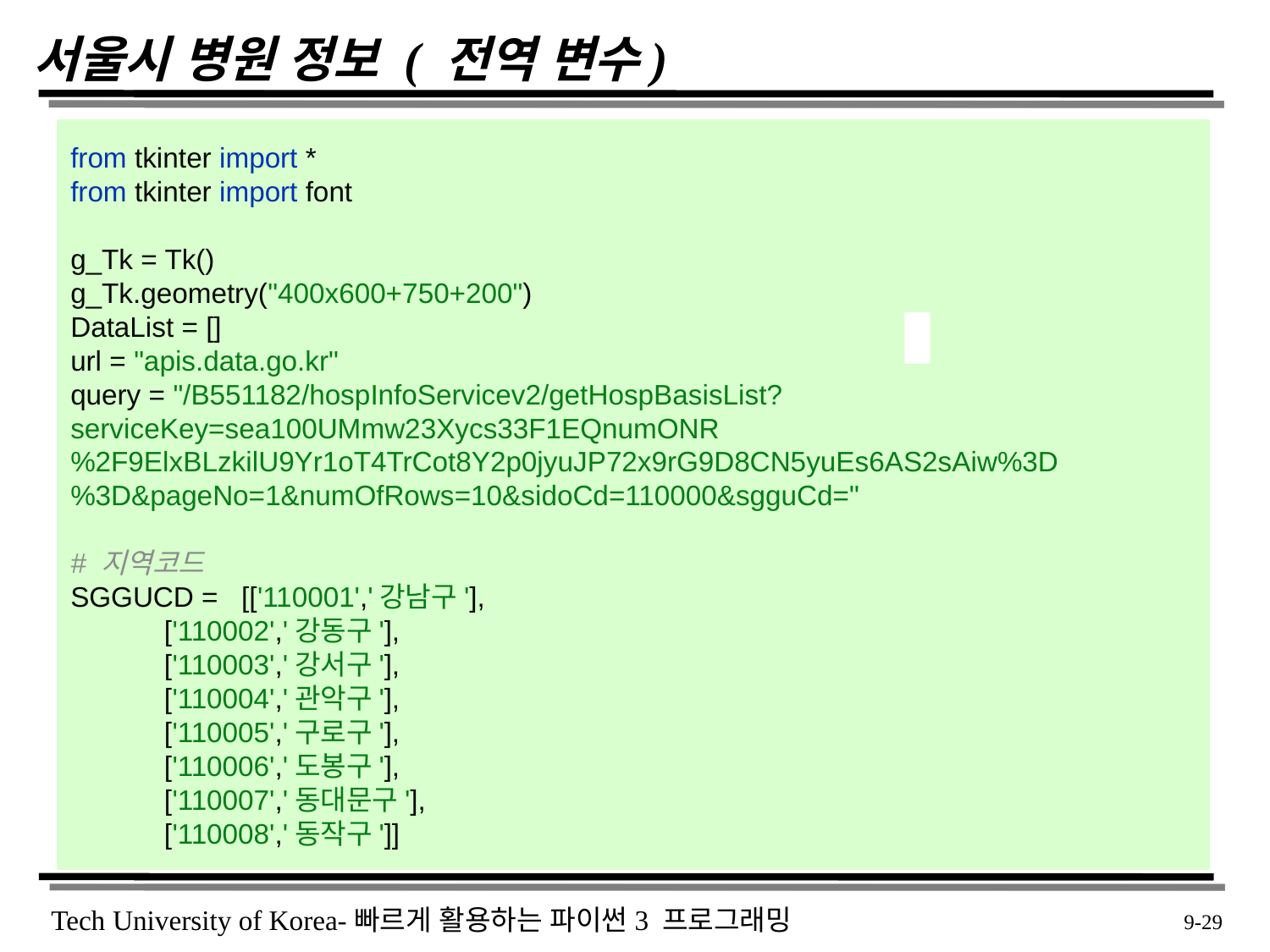

# 서울시 병원 정보 ( 전역 변수)

from tkinter import *
from tkinter import font
g_Tk = Tk()
g_Tk.geometry("400x600+750+200")
DataList = []
url = "apis.data.go.kr"
query = "/B551182/hospInfoServicev2/getHospBasisList?serviceKey=sea100UMmw23Xycs33F1EQnumONR%2F9ElxBLzkilU9Yr1oT4TrCot8Y2p0jyuJP72x9rG9D8CN5yuEs6AS2sAiw%3D%3D&pageNo=1&numOfRows=10&sidoCd=110000&sgguCd="
# 지역코드
SGGUCD =   [['110001','강남구'],
            ['110002','강동구'],
            ['110003','강서구'],
            ['110004','관악구'],
            ['110005','구로구'],
            ['110006','도봉구'],
            ['110007','동대문구'],
            ['110008','동작구']]

 9-29